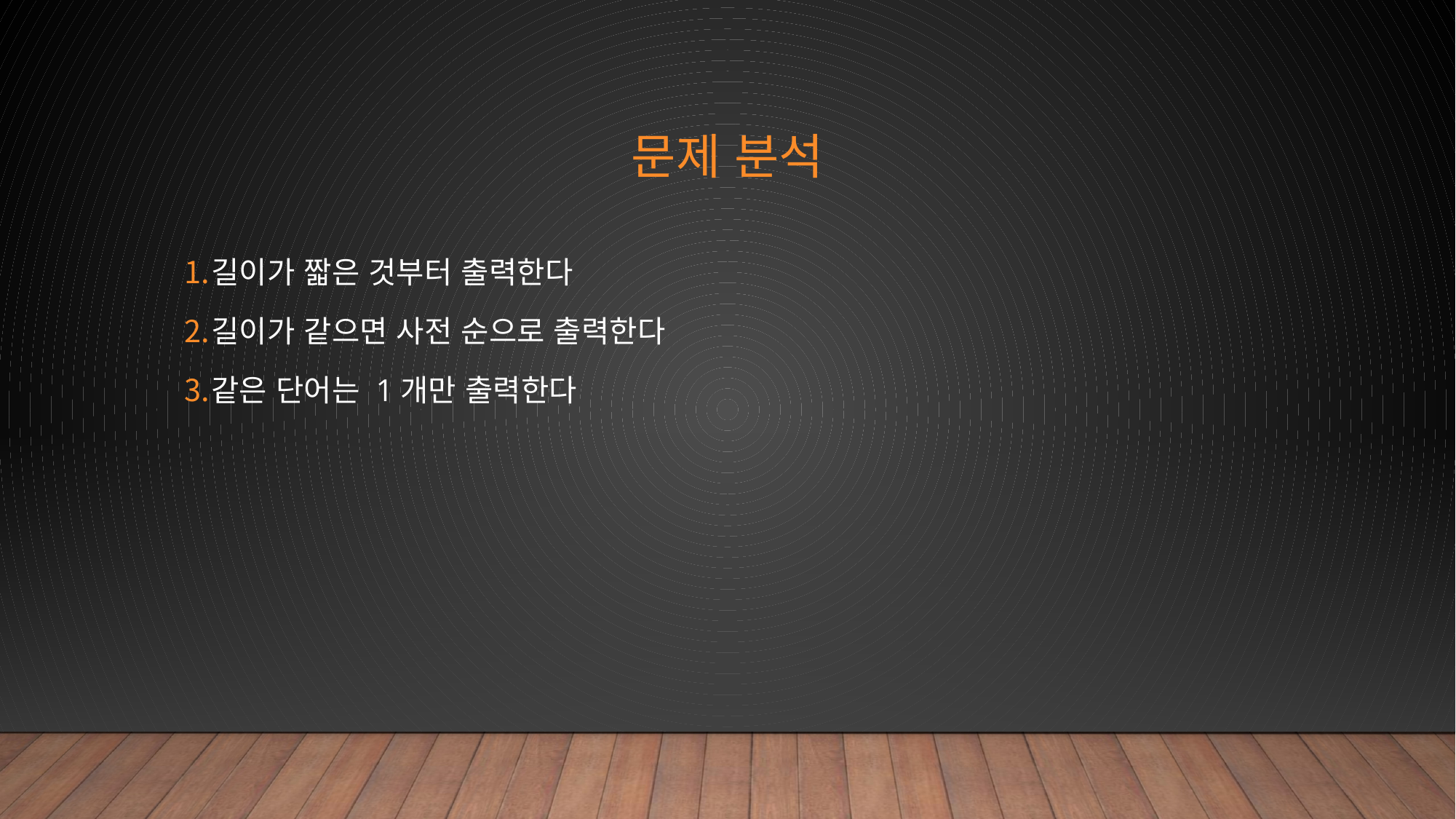

# 문제 분석
길이가 짧은 것부터 출력한다
길이가 같으면 사전 순으로 출력한다
같은 단어는 1개만 출력한다